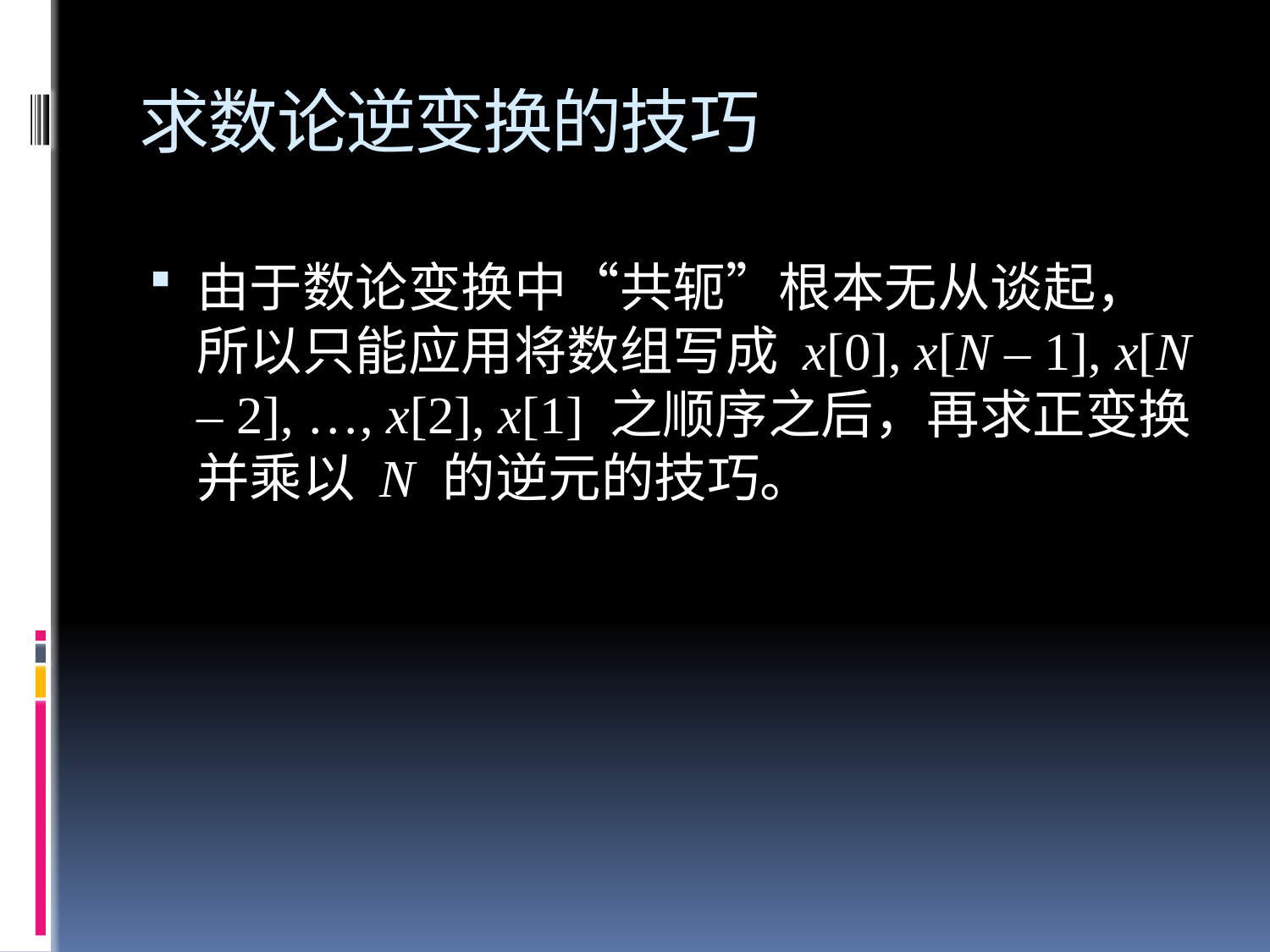

# 求数论逆变换的技巧
由于数论变换中“共轭”根本无从谈起，所以只能应用将数组写成 x[0], x[N – 1], x[N – 2], …, x[2], x[1] 之顺序之后，再求正变换并乘以 N 的逆元的技巧。